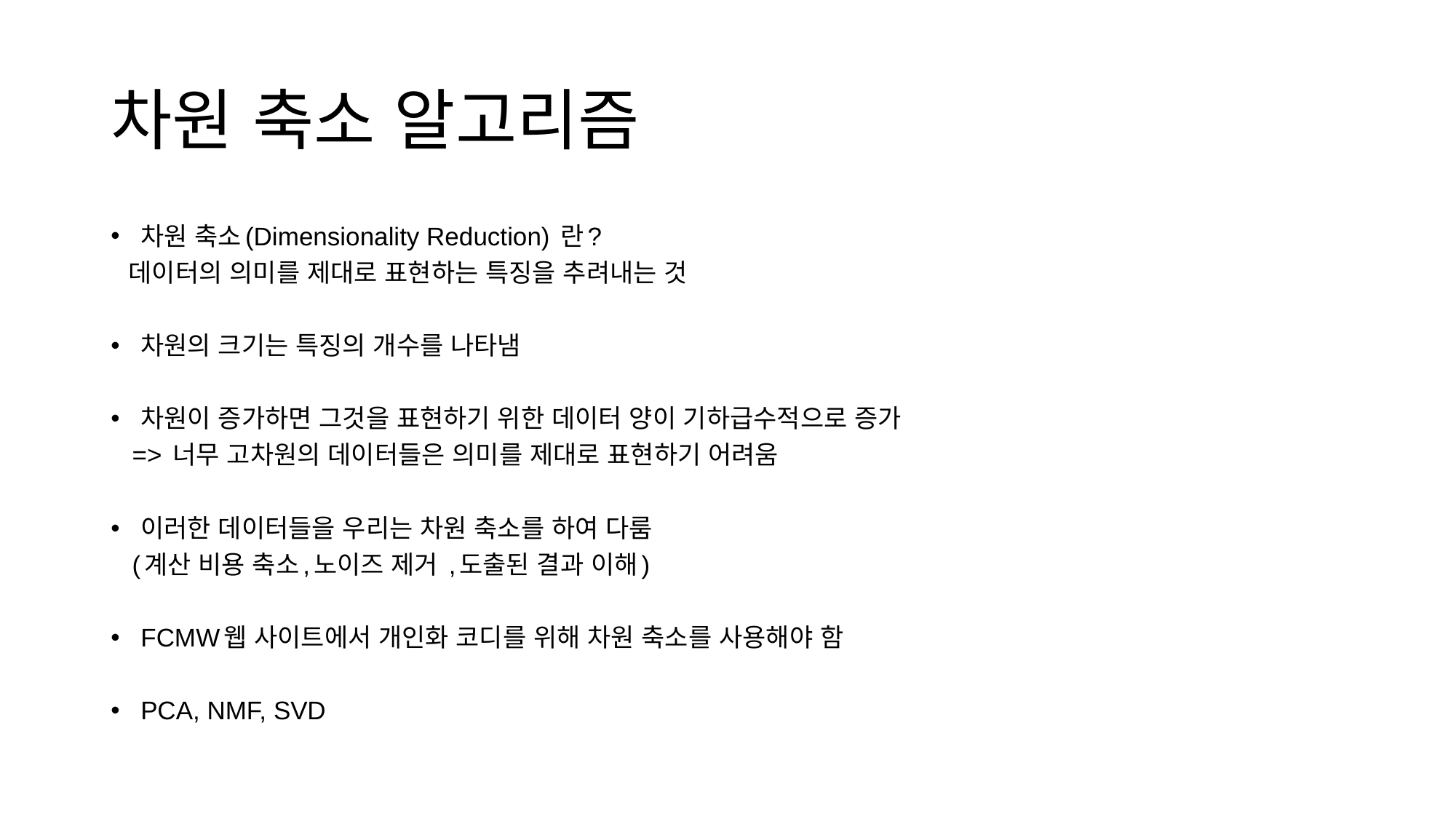

# 차원 축소 알고리즘
차원 축소(Dimensionality Reduction) 란?
  데이터의 의미를 제대로 표현하는 특징을 추려내는 것

차원의 크기는 특징의 개수를 나타냄

차원이 증가하면 그것을 표현하기 위한 데이터 양이 기하급수적으로 증가
   => 너무 고차원의 데이터들은 의미를 제대로 표현하기 어려움

이러한 데이터들을 우리는 차원 축소를 하여 다룸
   (계산 비용 축소,노이즈 제거 ,도출된 결과 이해)

FCMW웹 사이트에서 개인화 코디를 위해 차원 축소를 사용해야 함

PCA, NMF, SVD